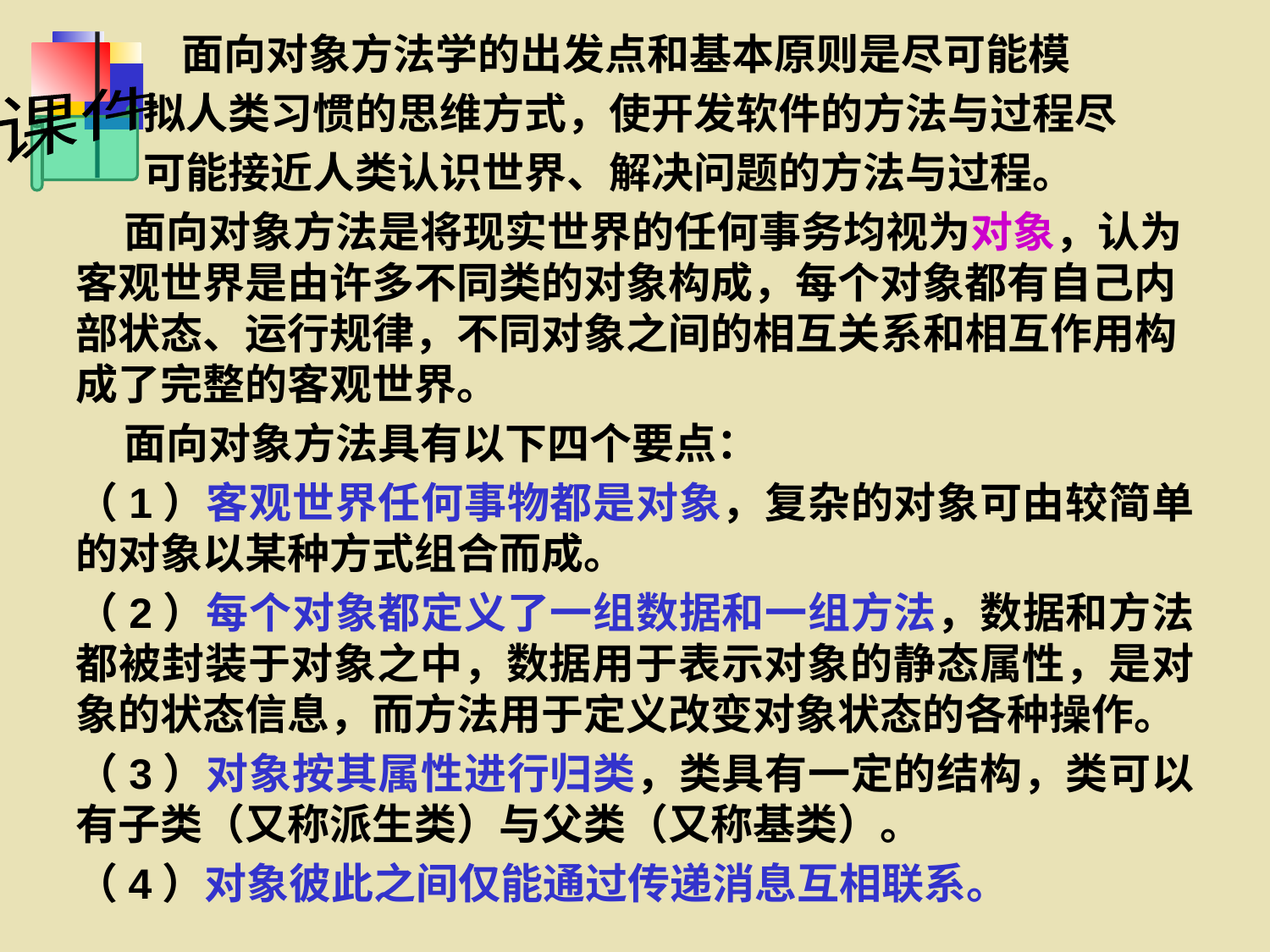

面向对象方法学的出发点和基本原则是尽可能模
      拟人类习惯的思维方式，使开发软件的方法与过程尽
      可能接近人类认识世界、解决问题的方法与过程。
    面向对象方法是将现实世界的任何事务均视为对象，认为客观世界是由许多不同类的对象构成，每个对象都有自己内部状态、运行规律，不同对象之间的相互关系和相互作用构成了完整的客观世界。
    面向对象方法具有以下四个要点：
（1）客观世界任何事物都是对象，复杂的对象可由较简单的对象以某种方式组合而成。
（2）每个对象都定义了一组数据和一组方法，数据和方法都被封装于对象之中，数据用于表示对象的静态属性，是对象的状态信息，而方法用于定义改变对象状态的各种操作。
（3）对象按其属性进行归类，类具有一定的结构，类可以有子类（又称派生类）与父类（又称基类）。
（4）对象彼此之间仅能通过传递消息互相联系。